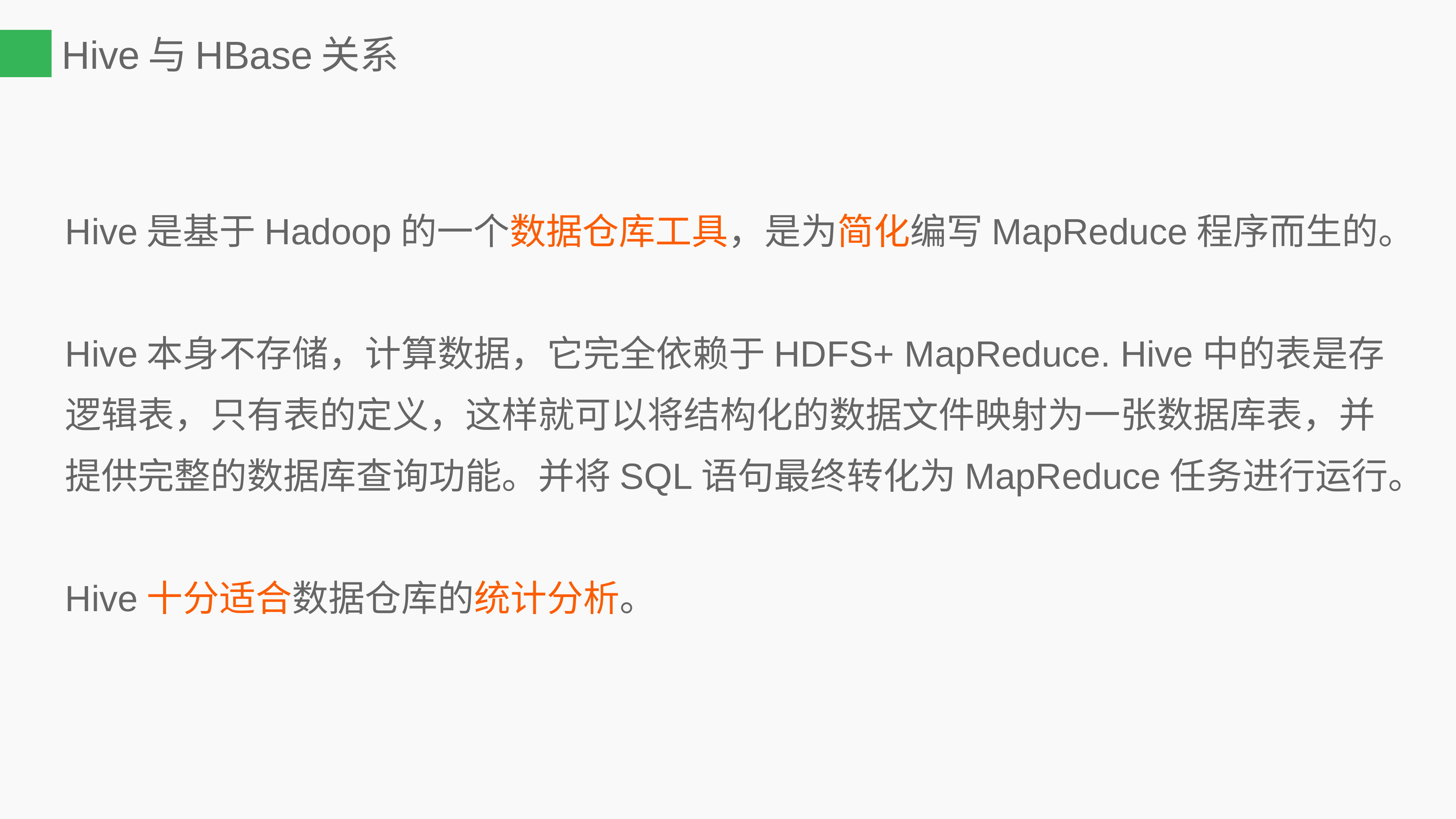

# Hive与HBase关系
Hive是基于Hadoop的一个数据仓库工具，是为简化编写MapReduce程序而生的。

Hive本身不存储，计算数据，它完全依赖于HDFS+ MapReduce. Hive中的表是存逻辑表，只有表的定义，这样就可以将结构化的数据文件映射为一张数据库表，并提供完整的数据库查询功能。并将SQL语句最终转化为MapReduce任务进行运行。

Hive十分适合数据仓库的统计分析。